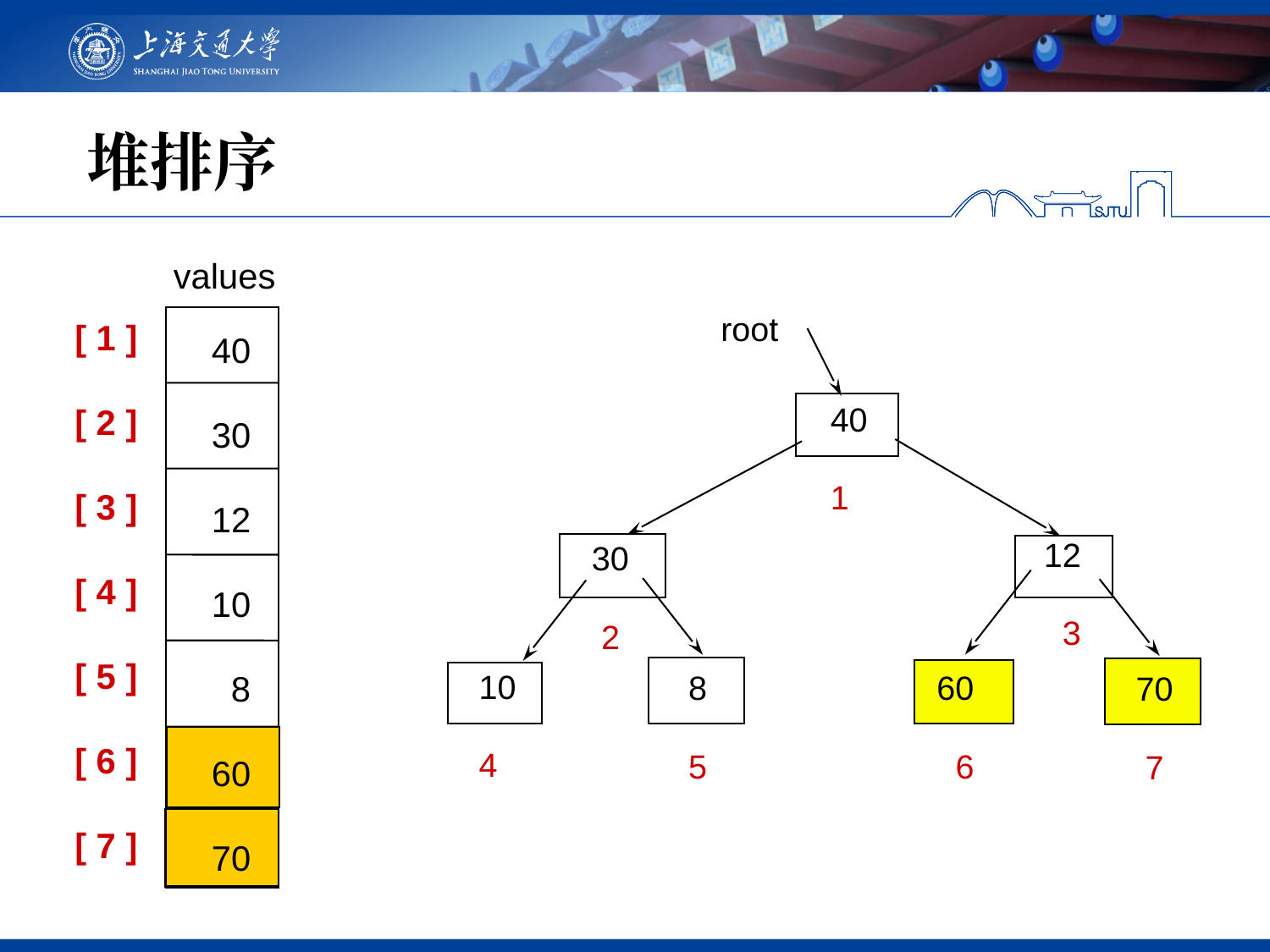

# 堆排序

[ 1 ]

[ 2 ]

[ 3 ]

[ 4 ]

[ 5 ]

[ 6 ]

[ 7 ]
values

  root

40

30

12

10

  8

60

70

 40

 1

12

  3
 30

  2

 8

 5

10

4
 60

   6

70

 7